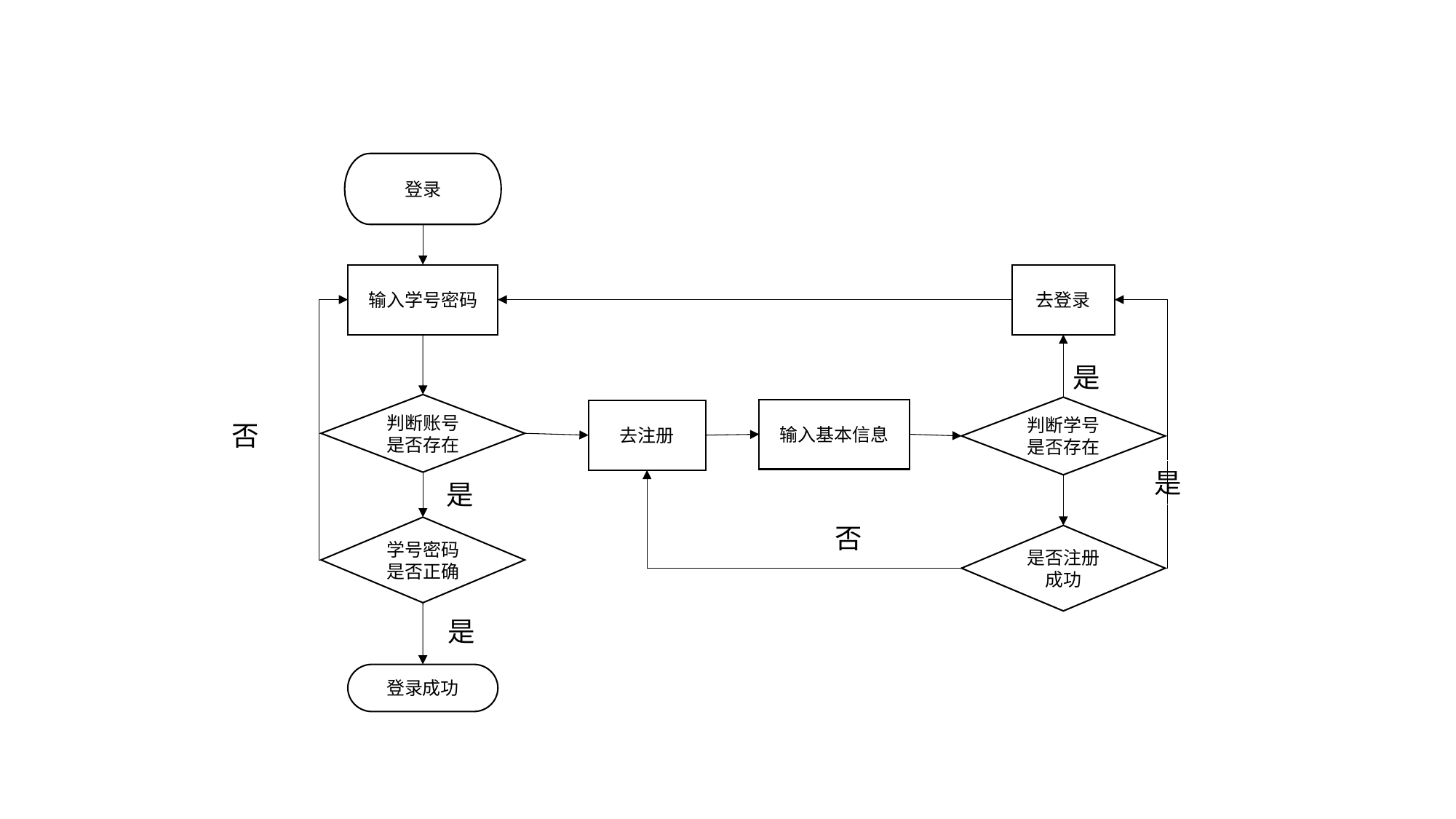

登录
输入学号密码
去登录
是
判断账号是否存在
判断学号是否存在
输入基本信息
去注册
否
是
是
否
学号密码是否正确
是否注册成功
是
登录成功